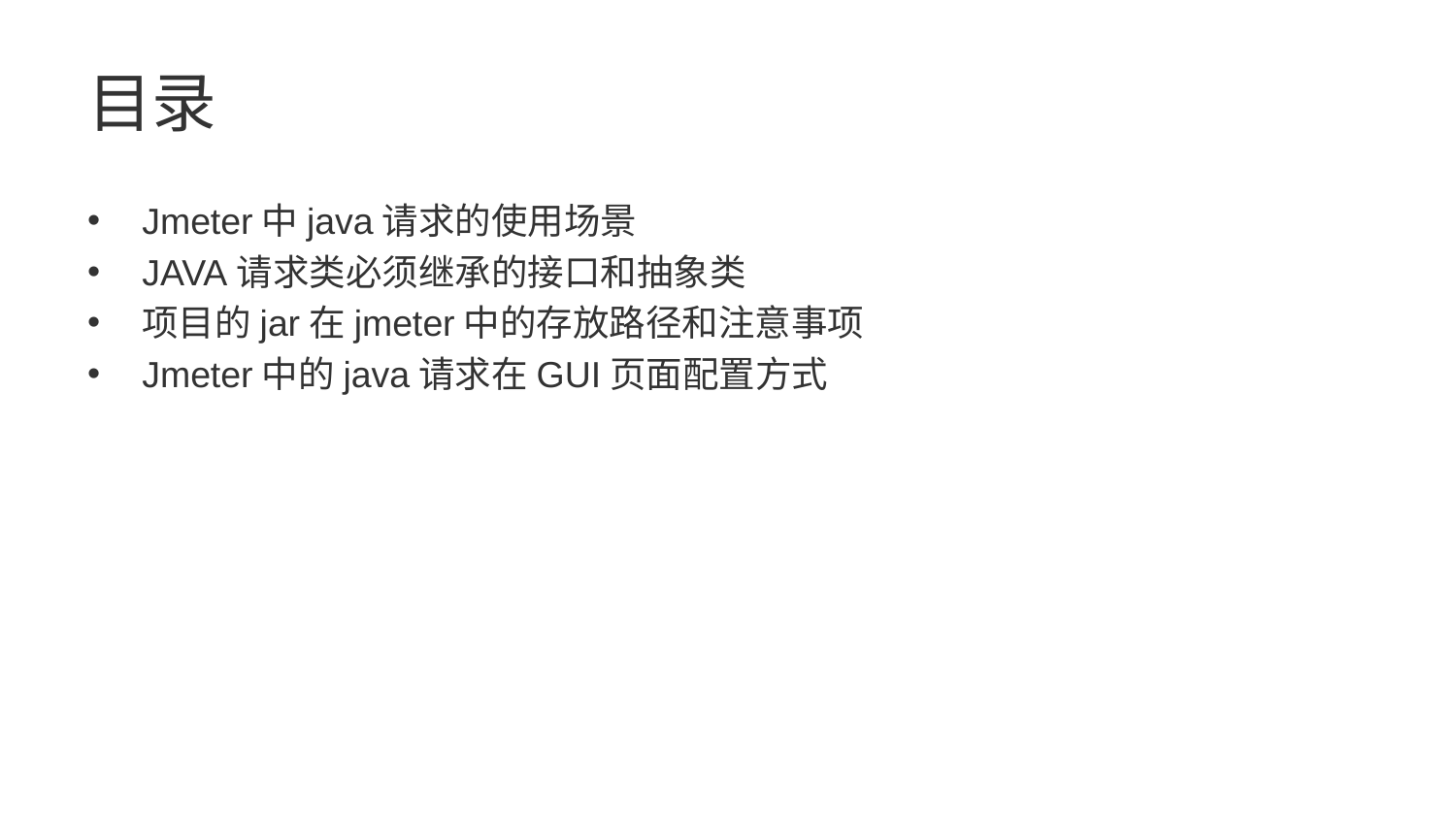

# 目录
Jmeter中java请求的使用场景
JAVA请求类必须继承的接口和抽象类
项目的jar在jmeter中的存放路径和注意事项
Jmeter中的java请求在GUI页面配置方式